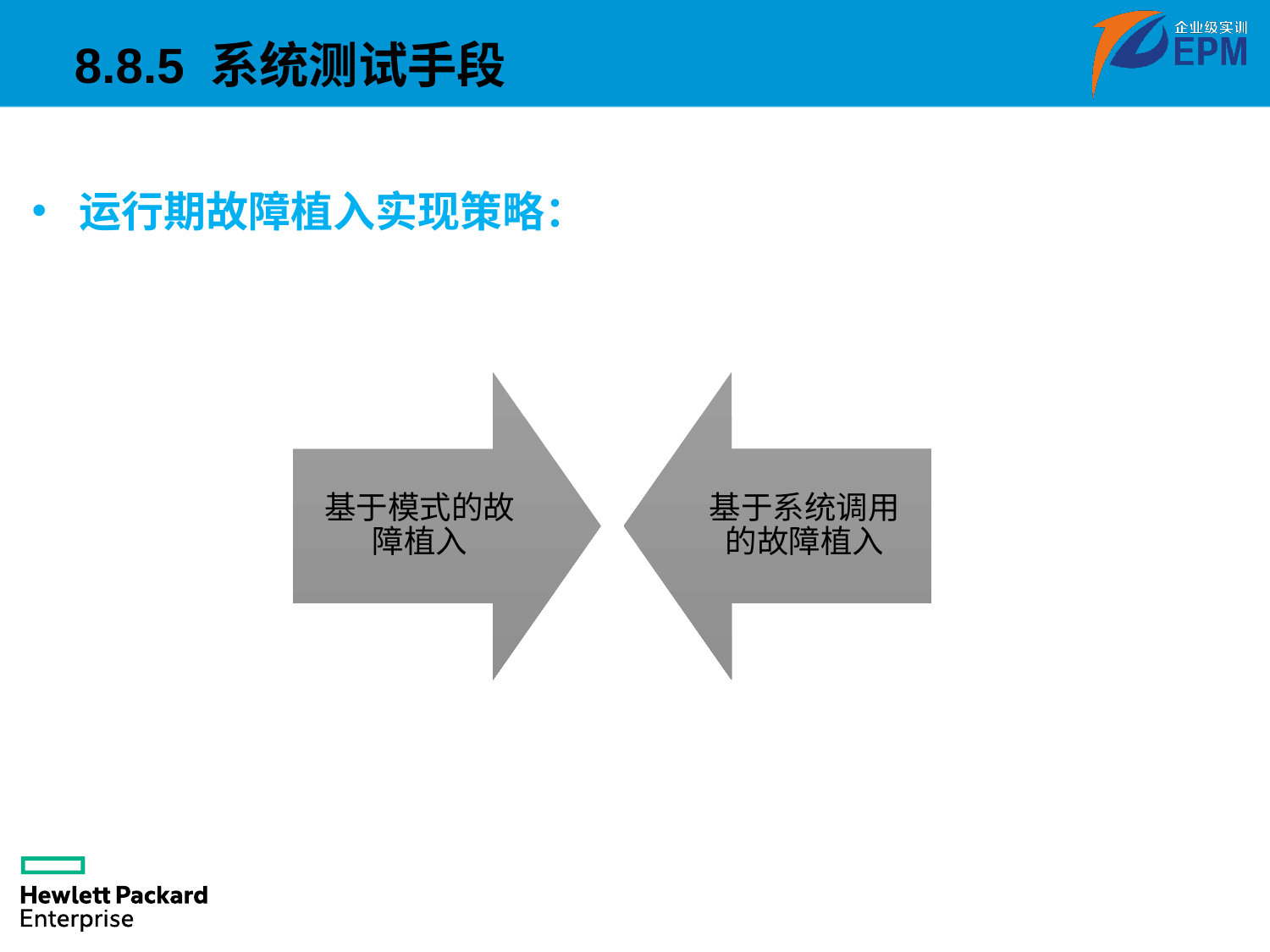

8.8.5 系统测试手段
运行期故障植入实现策略：
基于模式的故障植入
基于系统调用的故障植入